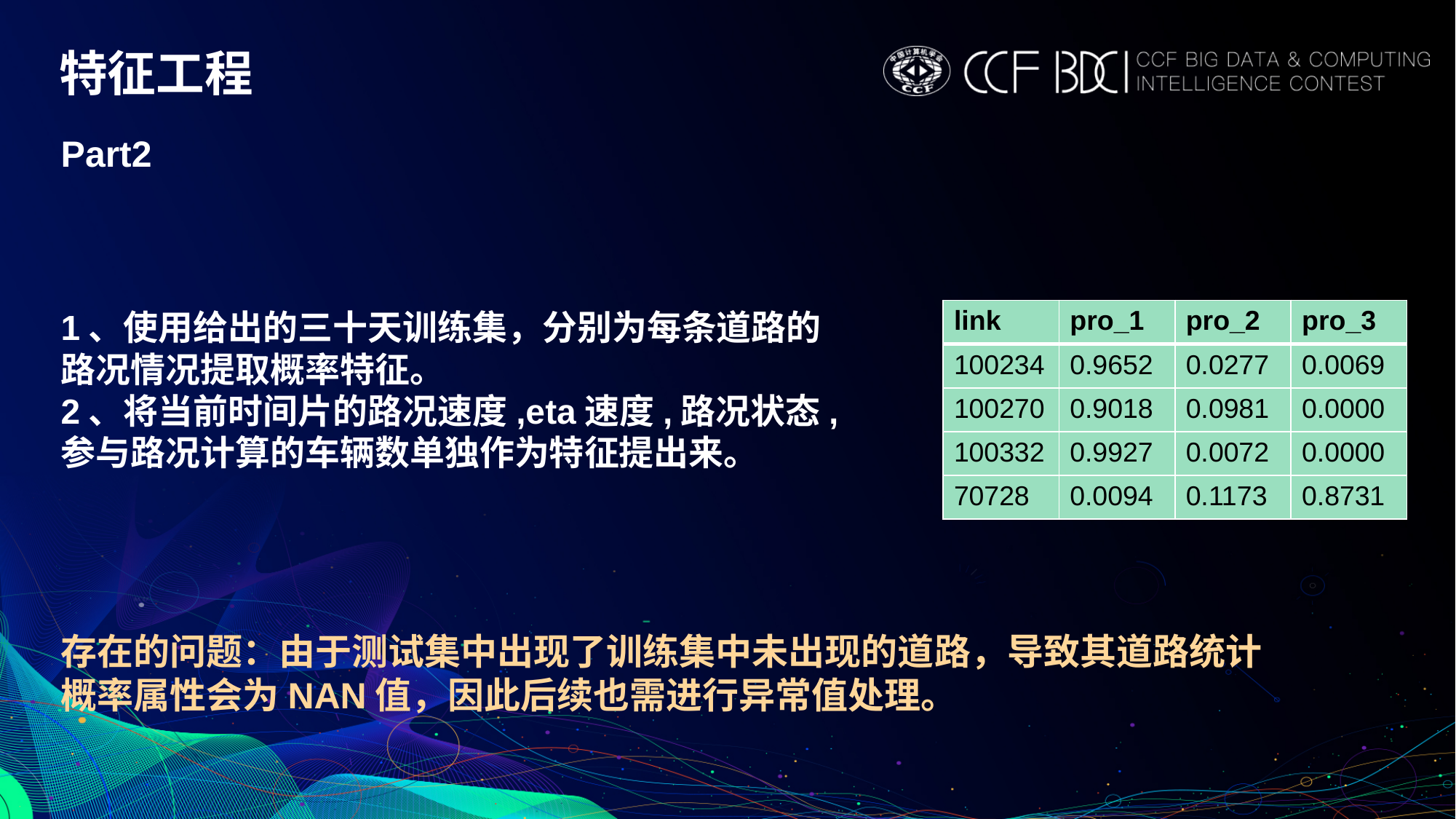

特征工程
Part2
1、使用给出的三十天训练集，分别为每条道路的路况情况提取概率特征。
2、将当前时间片的路况速度,eta速度,路况状态,参与路况计算的车辆数单独作为特征提出来。
| link | pro\_1 | pro\_2 | pro\_3 |
| --- | --- | --- | --- |
| 100234 | 0.9652 | 0.0277 | 0.0069 |
| 100270 | 0.9018 | 0.0981 | 0.0000 |
| 100332 | 0.9927 | 0.0072 | 0.0000 |
| 70728 | 0.0094 | 0.1173 | 0.8731 |
存在的问题：由于测试集中出现了训练集中未出现的道路，导致其道路统计概率属性会为NAN值，因此后续也需进行异常值处理。